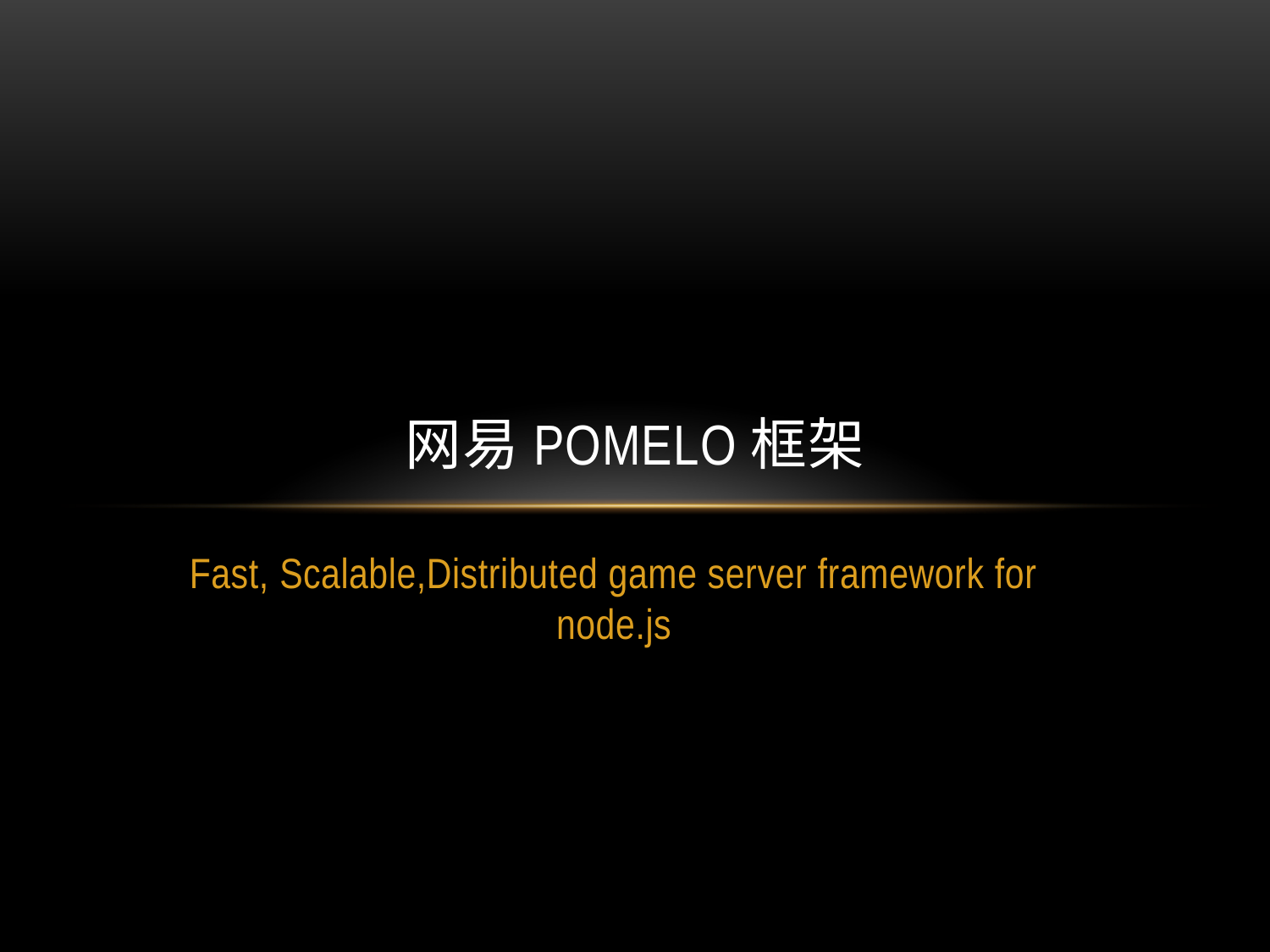

# 网易Pomelo框架
Fast, Scalable,Distributed game server framework for node.js